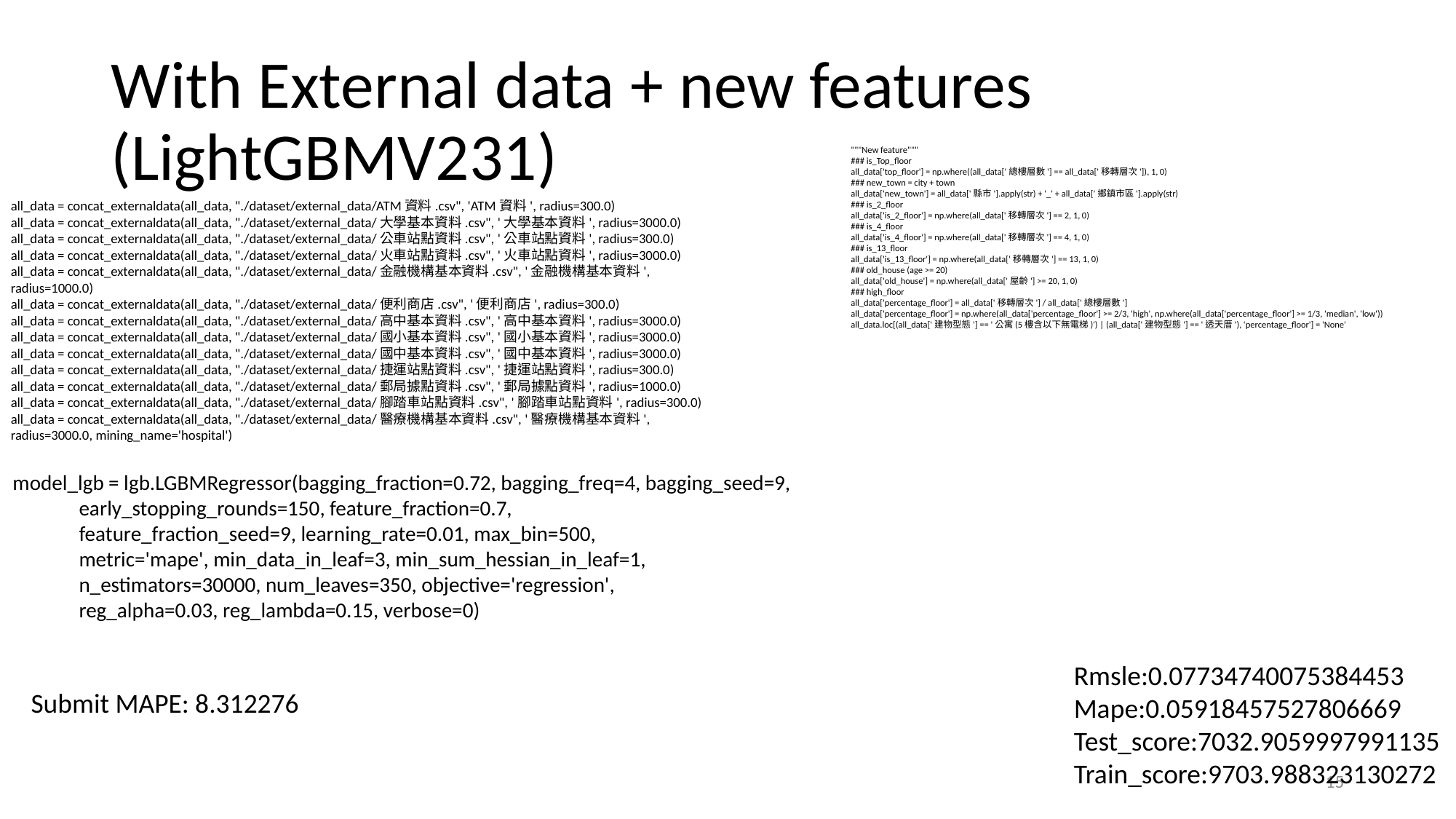

# With External data + new features (LightGBMV231)
"""New feature"""
### is_Top_floor
all_data['top_floor'] = np.where((all_data['總樓層數'] == all_data['移轉層次']), 1, 0)
### new_town = city + town
all_data['new_town'] = all_data['縣市'].apply(str) + '_' + all_data['鄉鎮市區'].apply(str)
### is_2_floor
all_data['is_2_floor'] = np.where(all_data['移轉層次'] == 2, 1, 0)
### is_4_floor
all_data['is_4_floor'] = np.where(all_data['移轉層次'] == 4, 1, 0)
### is_13_floor
all_data['is_13_floor'] = np.where(all_data['移轉層次'] == 13, 1, 0)
### old_house (age >= 20)
all_data['old_house'] = np.where(all_data['屋齡'] >= 20, 1, 0)
### high_floor
all_data['percentage_floor'] = all_data['移轉層次'] / all_data['總樓層數']
all_data['percentage_floor'] = np.where(all_data['percentage_floor'] >= 2/3, 'high', np.where(all_data['percentage_floor'] >= 1/3, 'median', 'low'))
all_data.loc[(all_data['建物型態'] == '公寓(5樓含以下無電梯)') | (all_data['建物型態'] == '透天厝'), 'percentage_floor'] = 'None'
all_data = concat_externaldata(all_data, "./dataset/external_data/ATM資料.csv", 'ATM資料', radius=300.0)
all_data = concat_externaldata(all_data, "./dataset/external_data/大學基本資料.csv", '大學基本資料', radius=3000.0)
all_data = concat_externaldata(all_data, "./dataset/external_data/公車站點資料.csv", '公車站點資料', radius=300.0)
all_data = concat_externaldata(all_data, "./dataset/external_data/火車站點資料.csv", '火車站點資料', radius=3000.0)
all_data = concat_externaldata(all_data, "./dataset/external_data/金融機構基本資料.csv", '金融機構基本資料', radius=1000.0)
all_data = concat_externaldata(all_data, "./dataset/external_data/便利商店.csv", '便利商店', radius=300.0)
all_data = concat_externaldata(all_data, "./dataset/external_data/高中基本資料.csv", '高中基本資料', radius=3000.0)
all_data = concat_externaldata(all_data, "./dataset/external_data/國小基本資料.csv", '國小基本資料', radius=3000.0)
all_data = concat_externaldata(all_data, "./dataset/external_data/國中基本資料.csv", '國中基本資料', radius=3000.0)
all_data = concat_externaldata(all_data, "./dataset/external_data/捷運站點資料.csv", '捷運站點資料', radius=300.0)
all_data = concat_externaldata(all_data, "./dataset/external_data/郵局據點資料.csv", '郵局據點資料', radius=1000.0)
all_data = concat_externaldata(all_data, "./dataset/external_data/腳踏車站點資料.csv", '腳踏車站點資料', radius=300.0)
all_data = concat_externaldata(all_data, "./dataset/external_data/醫療機構基本資料.csv", '醫療機構基本資料', radius=3000.0, mining_name='hospital')
model_lgb = lgb.LGBMRegressor(bagging_fraction=0.72, bagging_freq=4, bagging_seed=9,
              early_stopping_rounds=150, feature_fraction=0.7,
              feature_fraction_seed=9, learning_rate=0.01, max_bin=500,
              metric='mape', min_data_in_leaf=3, min_sum_hessian_in_leaf=1,
              n_estimators=30000, num_leaves=350, objective='regression',
              reg_alpha=0.03, reg_lambda=0.15, verbose=0)
Rmsle:0.07734740075384453
Mape:0.05918457527806669
Test_score:7032.9059997991135Train_score:9703.988323130272
Submit MAPE: 8.312276
15